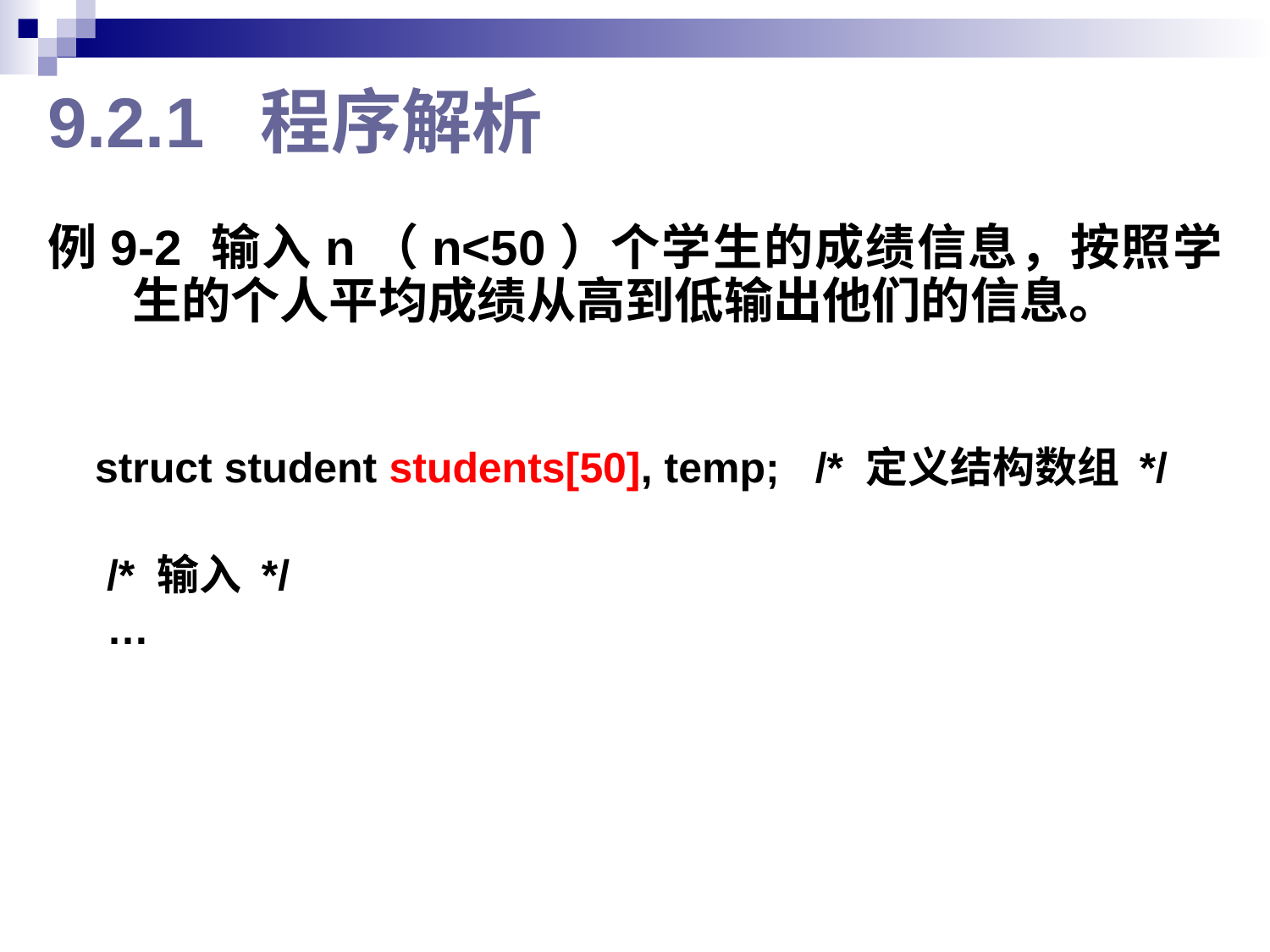

# 9.2.1  程序解析
例9-2 输入n（n<50）个学生的成绩信息，按照学生的个人平均成绩从高到低输出他们的信息。

    struct student students[50], temp;   /* 定义结构数组 */

     /* 输入 */
     …